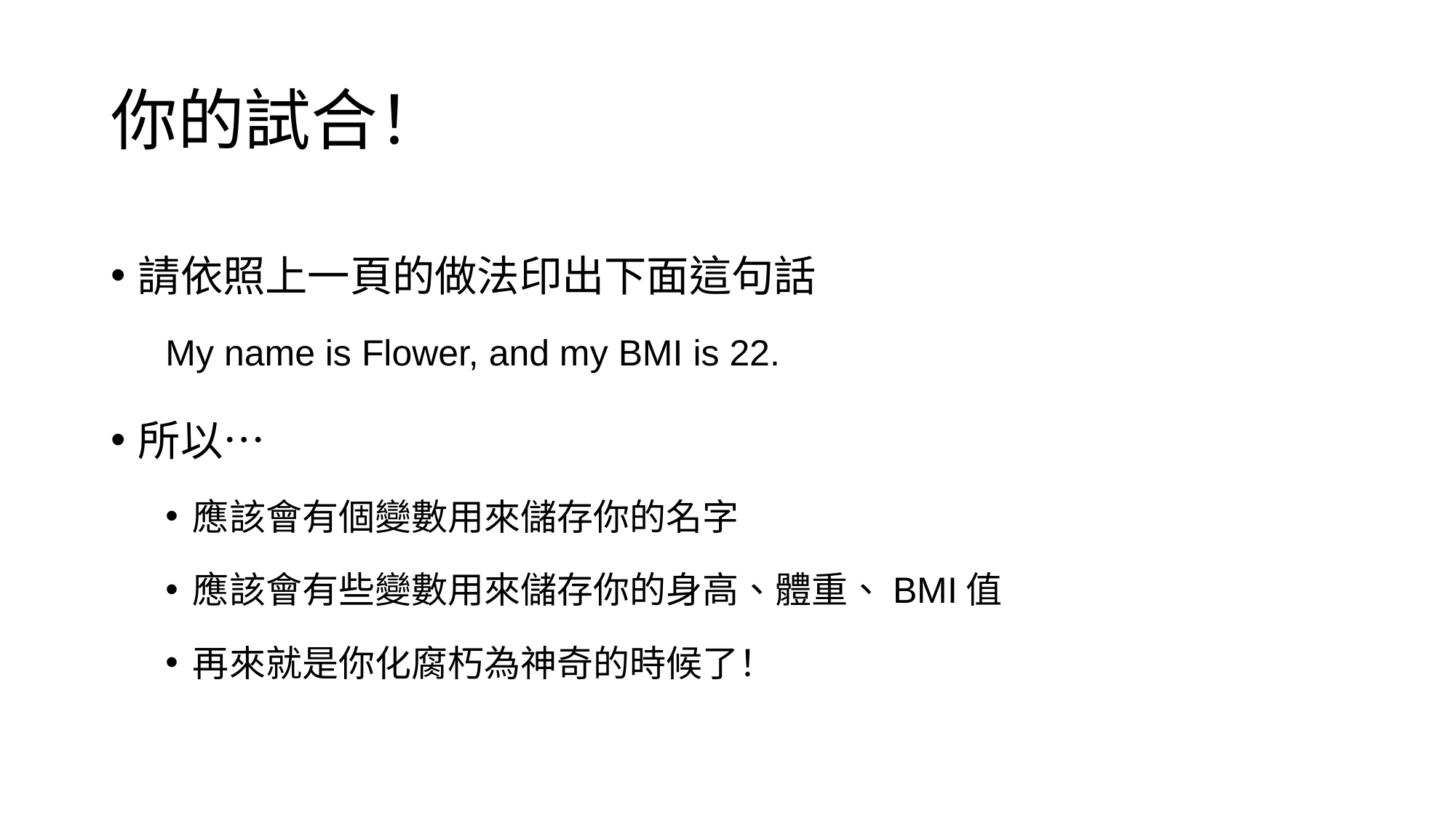

# 你的試合！
請依照上一頁的做法印出下面這句話
My name is Flower, and my BMI is 22.
所以…
應該會有個變數用來儲存你的名字
應該會有些變數用來儲存你的身高、體重、BMI值
再來就是你化腐朽為神奇的時候了！